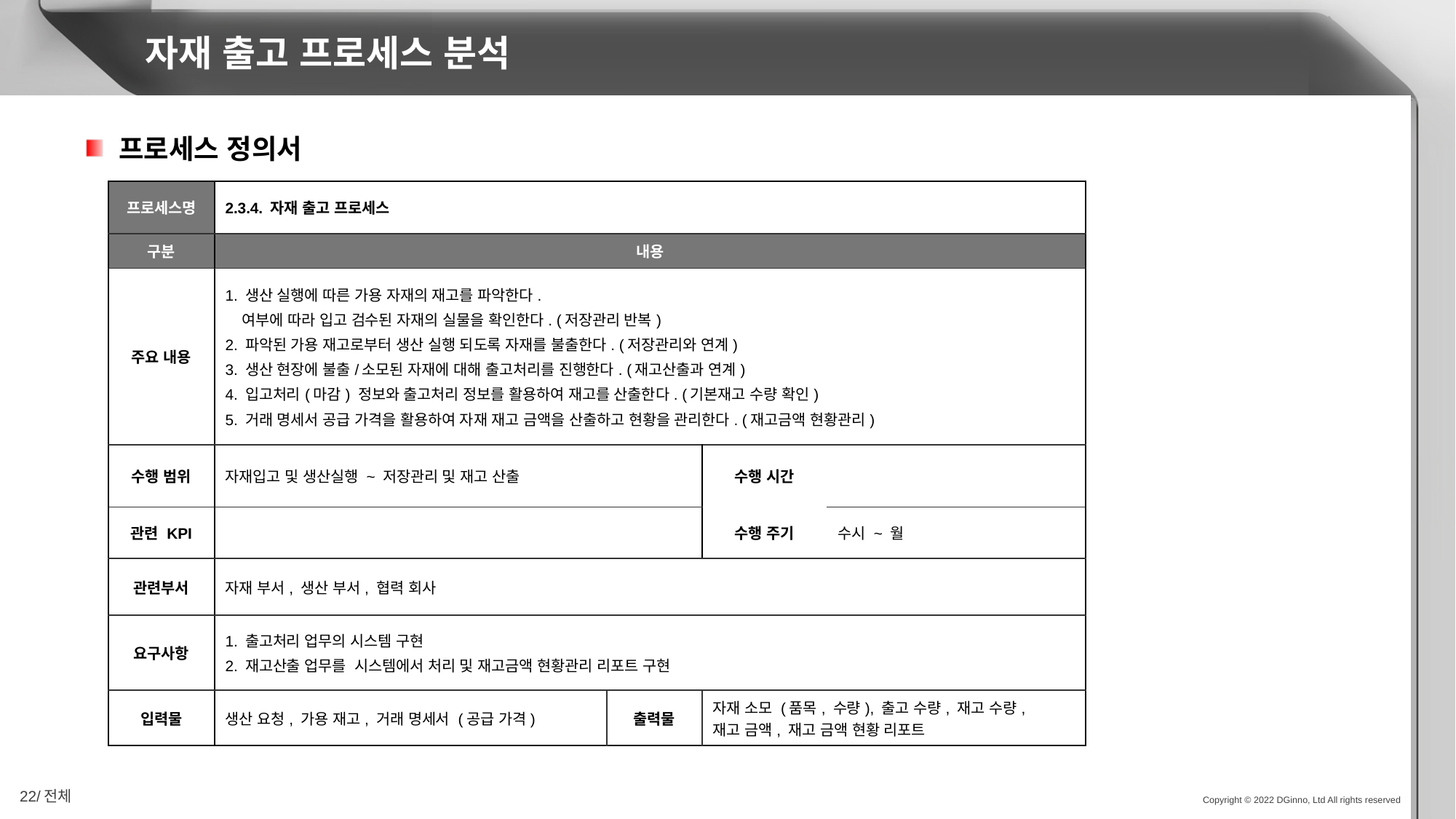

자재 출고 프로세스 분석
 프로세스 정의서
| 프로세스명 | 2.3.4. 자재 출고 프로세스 |  |  |  |
| --- | --- | --- | --- | --- |
| 구분 | 내용 |  |  |  |
| 주요 내용 | 1. 생산 실행에 따른 가용 자재의 재고를 파악한다. 여부에 따라 입고 검수된 자재의 실물을 확인한다. (저장관리 반복) 2. 파악된 가용 재고로부터 생산 실행 되도록 자재를 불출한다. (저장관리와 연계) 3. 생산 현장에 불출/소모된 자재에 대해 출고처리를 진행한다. (재고산출과 연계) 4. 입고처리(마감) 정보와 출고처리 정보를 활용하여 재고를 산출한다. (기본재고 수량 확인) 5. 거래 명세서 공급 가격을 활용하여 자재 재고 금액을 산출하고 현황을 관리한다. (재고금액 현황관리) |  |  |  |
| 수행 범위 | 자재입고 및 생산실행 ~ 저장관리 및 재고 산출 |  | 수행 시간 |  |
| 관련 KPI |  |  | 수행 주기 | 수시 ~ 월 |
| 관련부서 | 자재 부서, 생산 부서, 협력 회사 |  |  |  |
| 요구사항 | 1. 출고처리 업무의 시스템 구현 2. 재고산출 업무를 시스템에서 처리 및 재고금액 현황관리 리포트 구현 |  |  |  |
| 입력물 | 생산 요청, 가용 재고, 거래 명세서 (공급 가격) | 출력물 | 자재 소모 (품목, 수량), 출고 수량, 재고 수량, 재고 금액, 재고 금액 현황 리포트 |  |